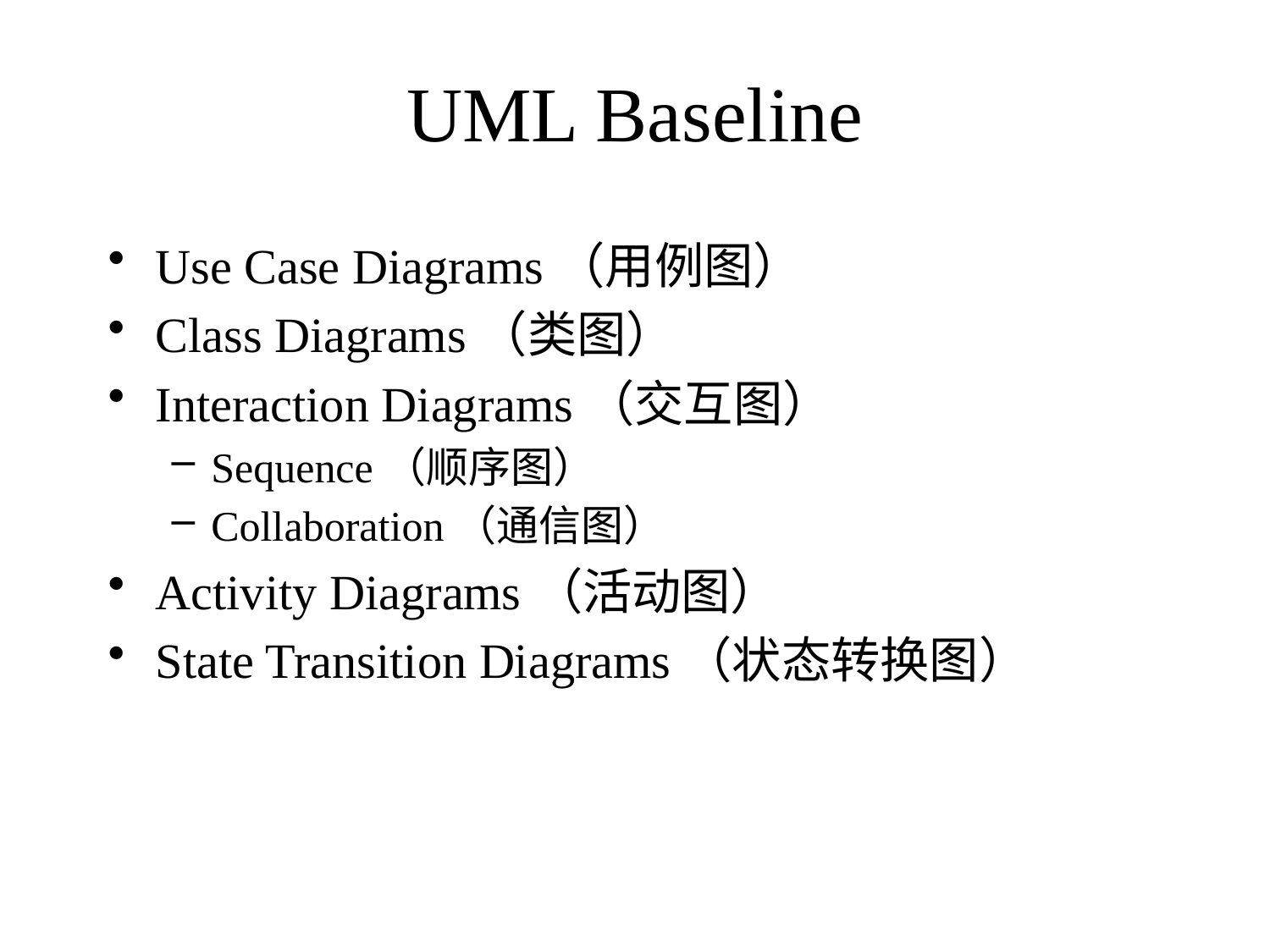

# UML Baseline
Use Case Diagrams（用例图）
Class Diagrams（类图）
Interaction Diagrams（交互图）
Sequence（顺序图）
Collaboration（通信图）
Activity Diagrams（活动图）
State Transition Diagrams（状态转换图）